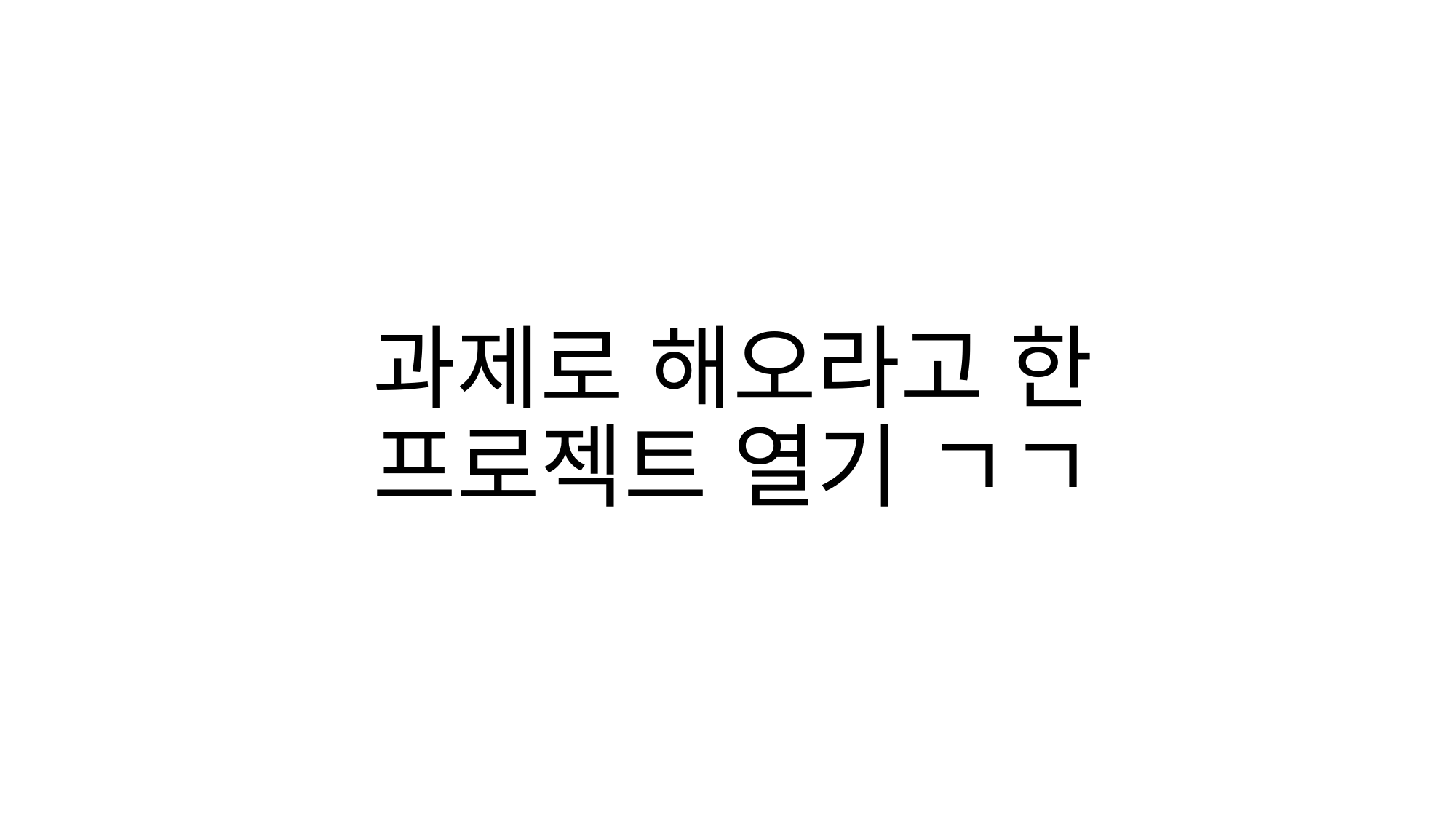

# 과제로 해오라고 한 프로젝트 열기 ㄱㄱ